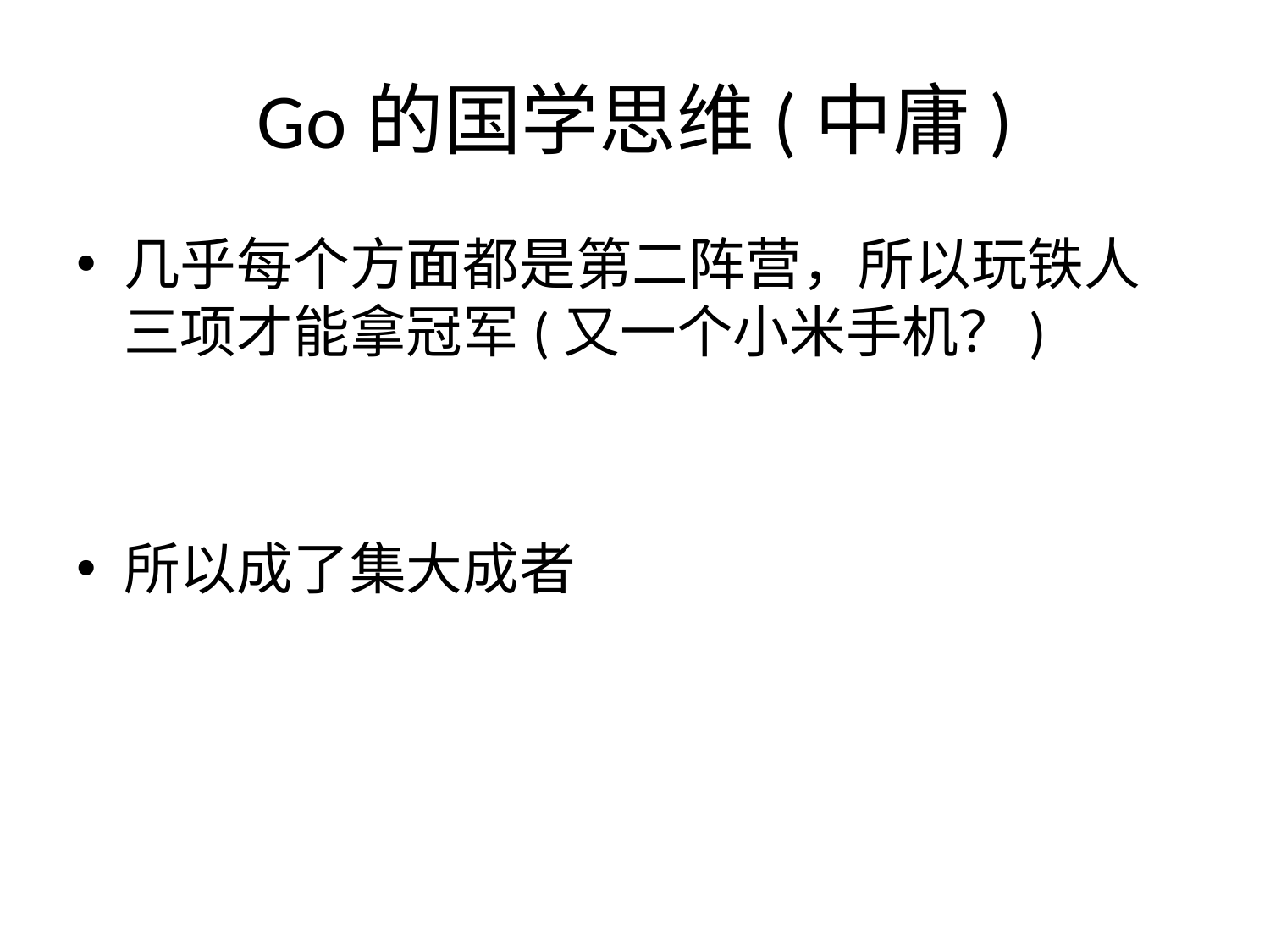

# Go的国学思维(中庸)
几乎每个方面都是第二阵营，所以玩铁人三项才能拿冠军(又一个小米手机？)

所以成了集大成者